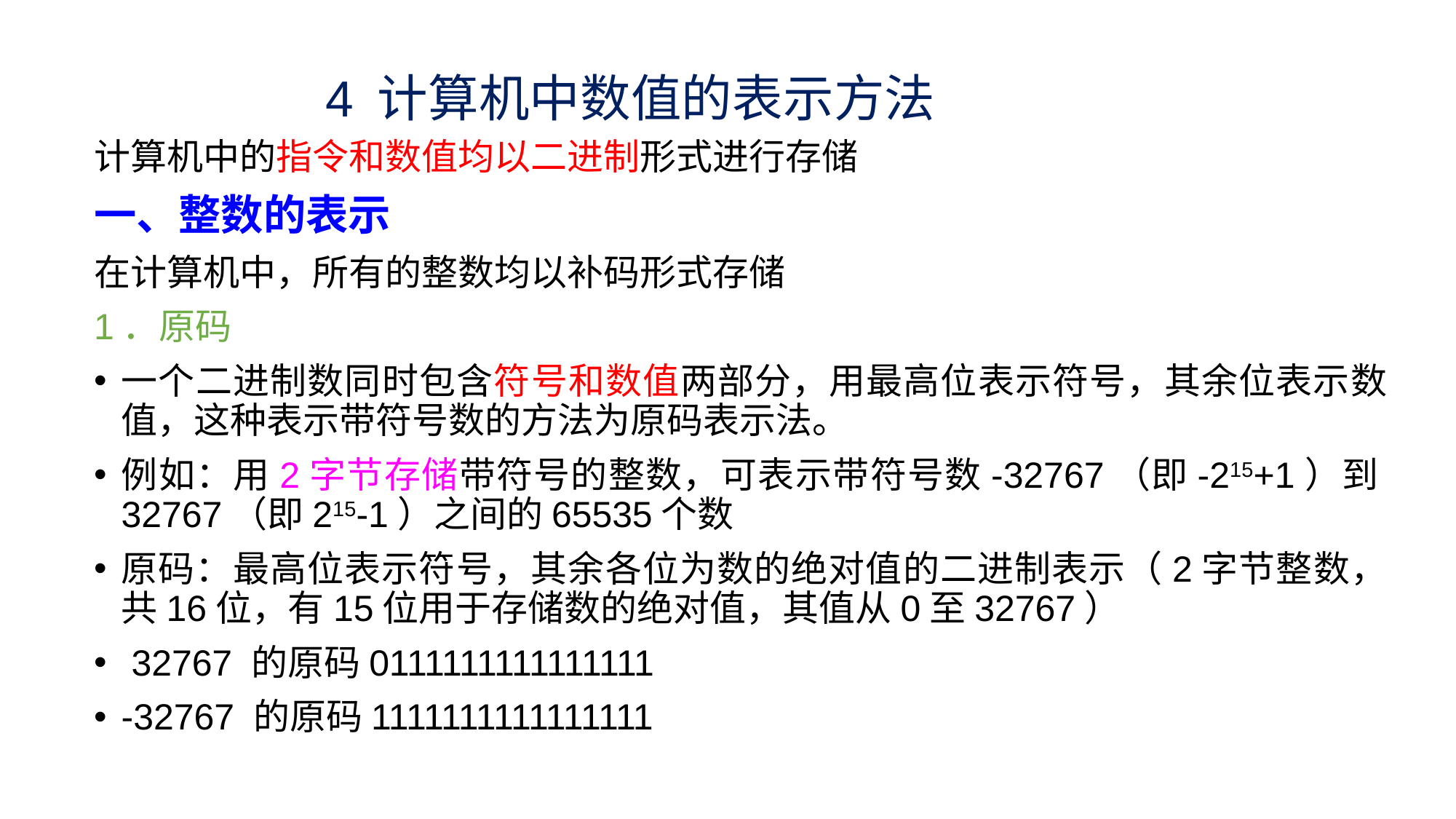

# 4 计算机中数值的表示方法
计算机中的指令和数值均以二进制形式进行存储
一、整数的表示
在计算机中，所有的整数均以补码形式存储
1．原码
一个二进制数同时包含符号和数值两部分，用最高位表示符号，其余位表示数值，这种表示带符号数的方法为原码表示法。
例如：用2字节存储带符号的整数，可表示带符号数-32767（即-215+1）到32767（即215-1）之间的65535个数
原码：最高位表示符号，其余各位为数的绝对值的二进制表示（2字节整数，共16位，有15位用于存储数的绝对值，其值从0至32767）
 32767 的原码0111111111111111
-32767 的原码1111111111111111